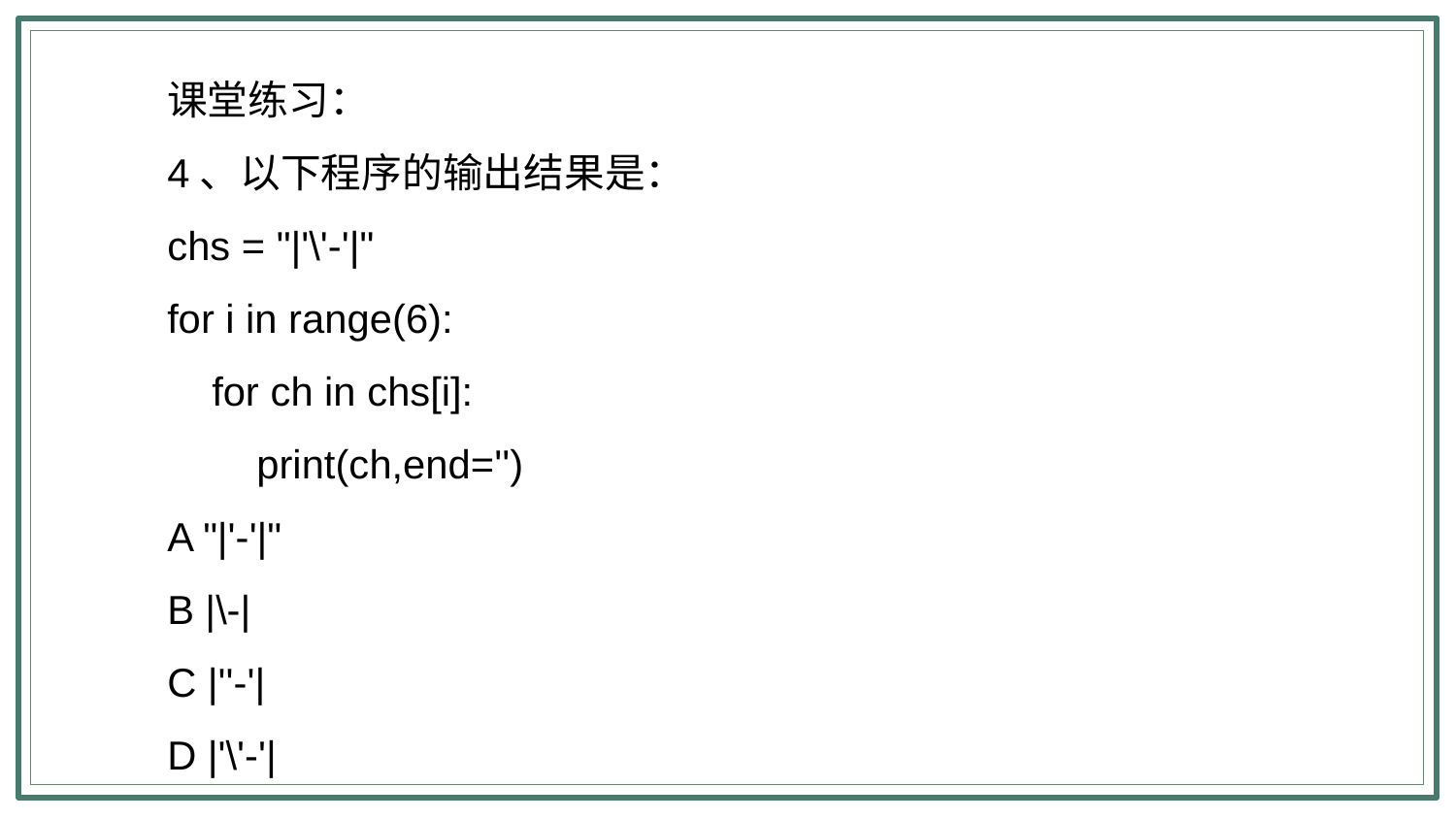

课堂练习：
4、以下程序的输出结果是：‬‬‬‬‬‬‬‬‬‬‬‬‬‬‬‬‬‬‬‬‬‬‬‬‬‬‬‬‬‬‬‬‬‬‬‬‬‬‬‬‬‬‬‬‬‬‬‬‬‬‬‬‬‬‬‬‬‬‬‬‬‬‬‬‬‬‬‬‬‬‬‬‬‬‬‬‬‬‬‬‬‬‬‬‬‬‬‬‬‬‬‬‬‬‬‬
‬‬‬‬‬‬‬‬‬‬‬‬‬‬‬‬‬‬‬‬‬‬‬‬‬‬‬‬‬‬‬‬‬‬‬‬‬‬‬‬‬‬‬‬‬‬‬‬chs = "|'\'-'|"‬‬‬‬‬‬‬‬‬‬‬‬‬‬‬‬‬‬‬‬‬‬‬‬‬‬‬‬‬‬‬‬‬‬‬‬‬‬‬‬‬‬‬‬‬‬‬‬
for i in range(6):
    for ch in chs[i]:
        print(ch,end='')
A "|'-'|"
B |\-|
C |''-'|
D |'\'-'|